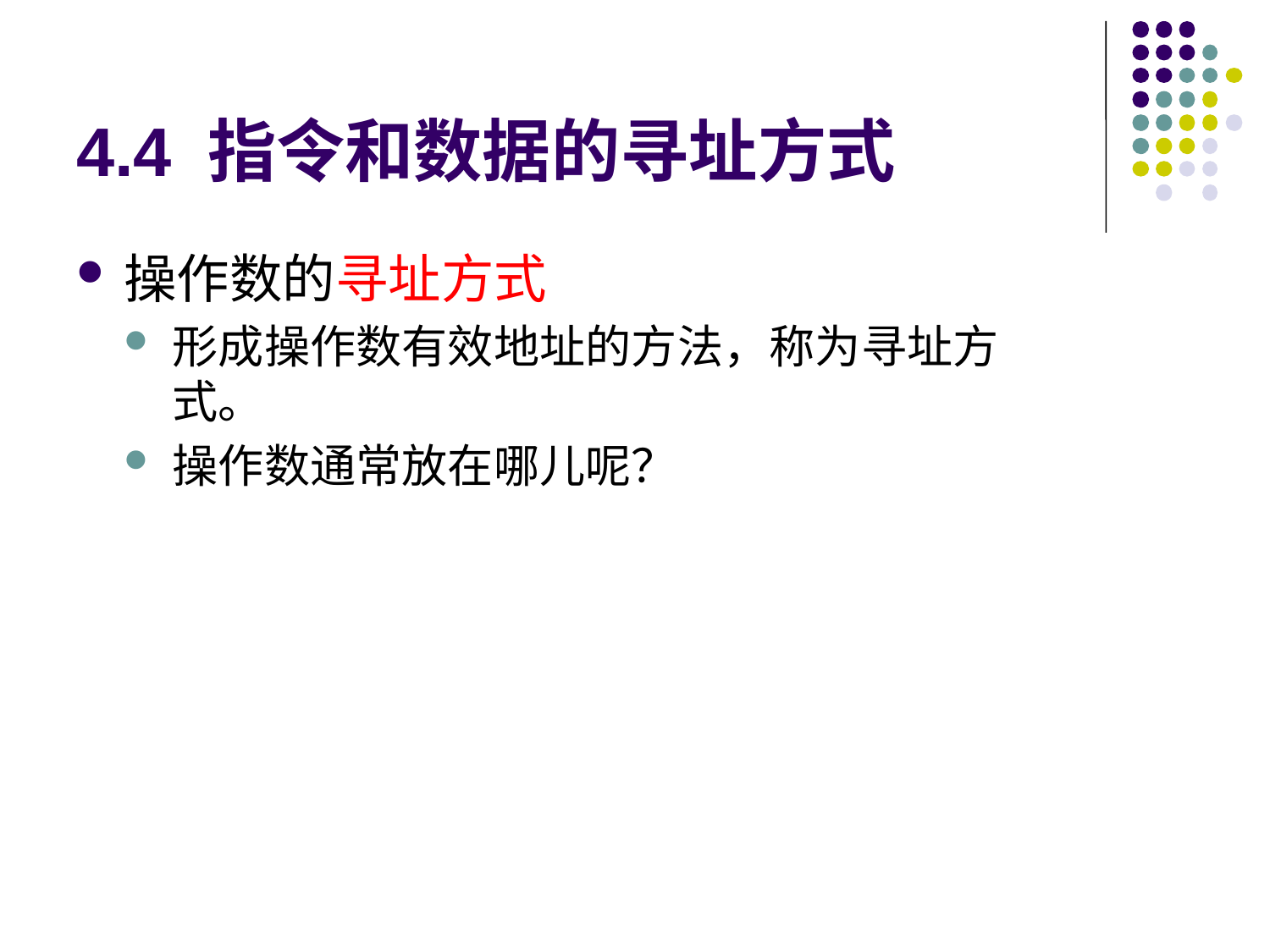

# 4.4 指令和数据的寻址方式
操作数的寻址方式
形成操作数有效地址的方法，称为寻址方式。
操作数通常放在哪儿呢？

40